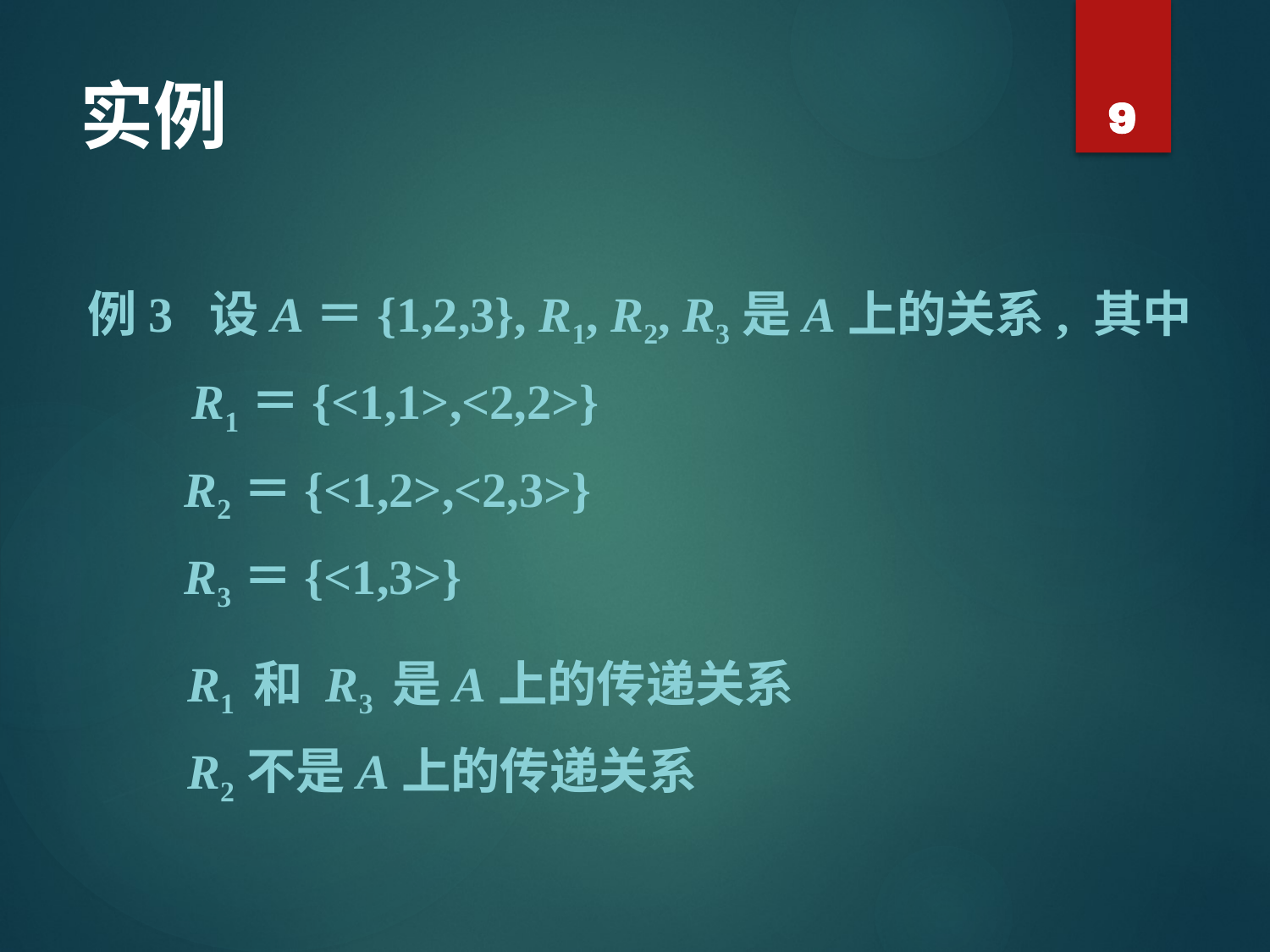

9
# 实例
例3  设A＝{1,2,3}, R1, R2, R3是A上的关系, 其中
    R1＝{<1,1>,<2,2>}
    R2＝{<1,2>,<2,3>}
    R3＝{<1,3>}
R1 和 R3 是A上的传递关系
R2不是A上的传递关系